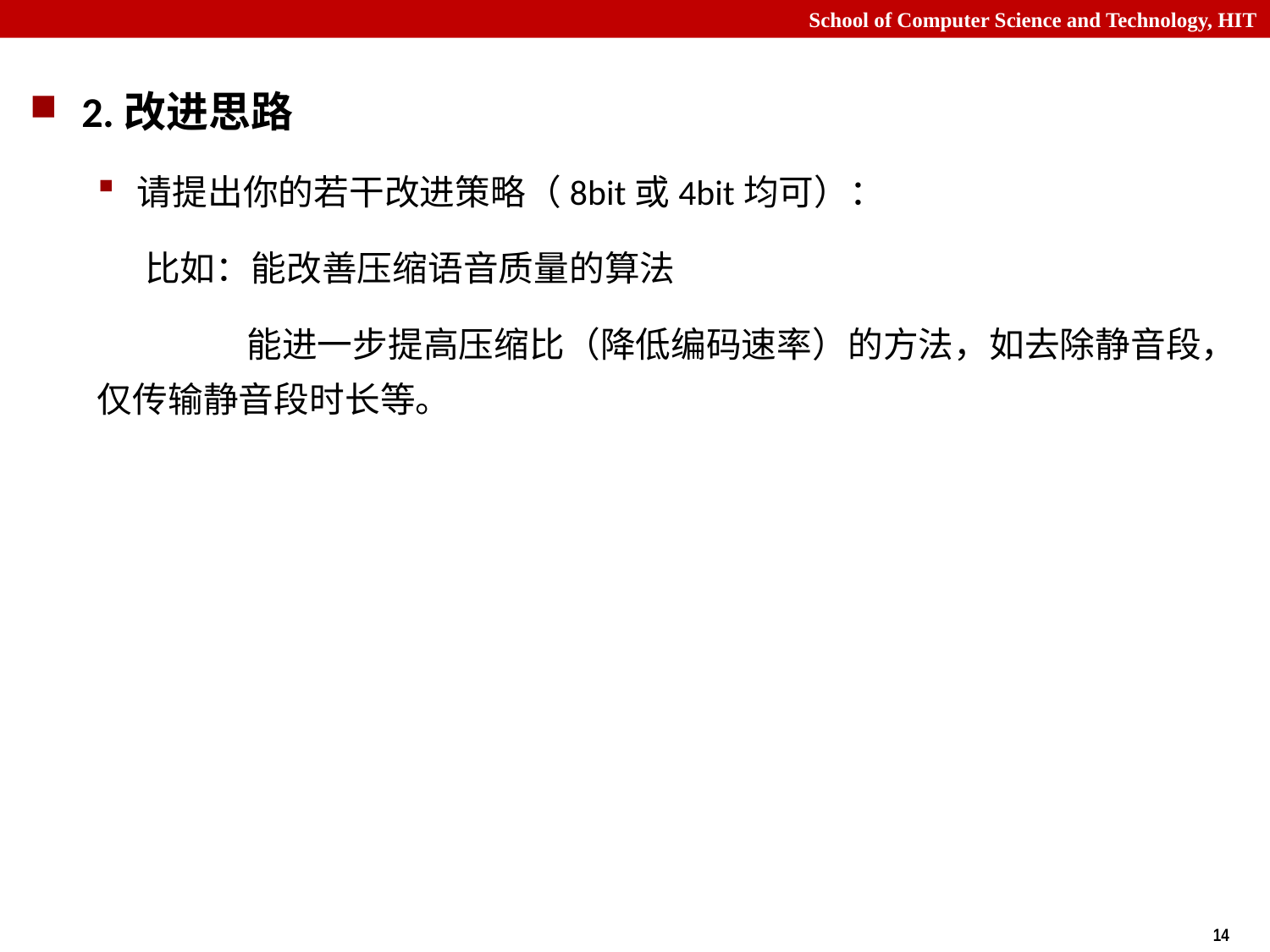

2.改进思路
请提出你的若干改进策略（8bit或4bit均可）：
     比如：能改善压缩语音质量的算法
                  能进一步提高压缩比（降低编码速率）的方法，如去除静音段，仅传输静音段时长等。